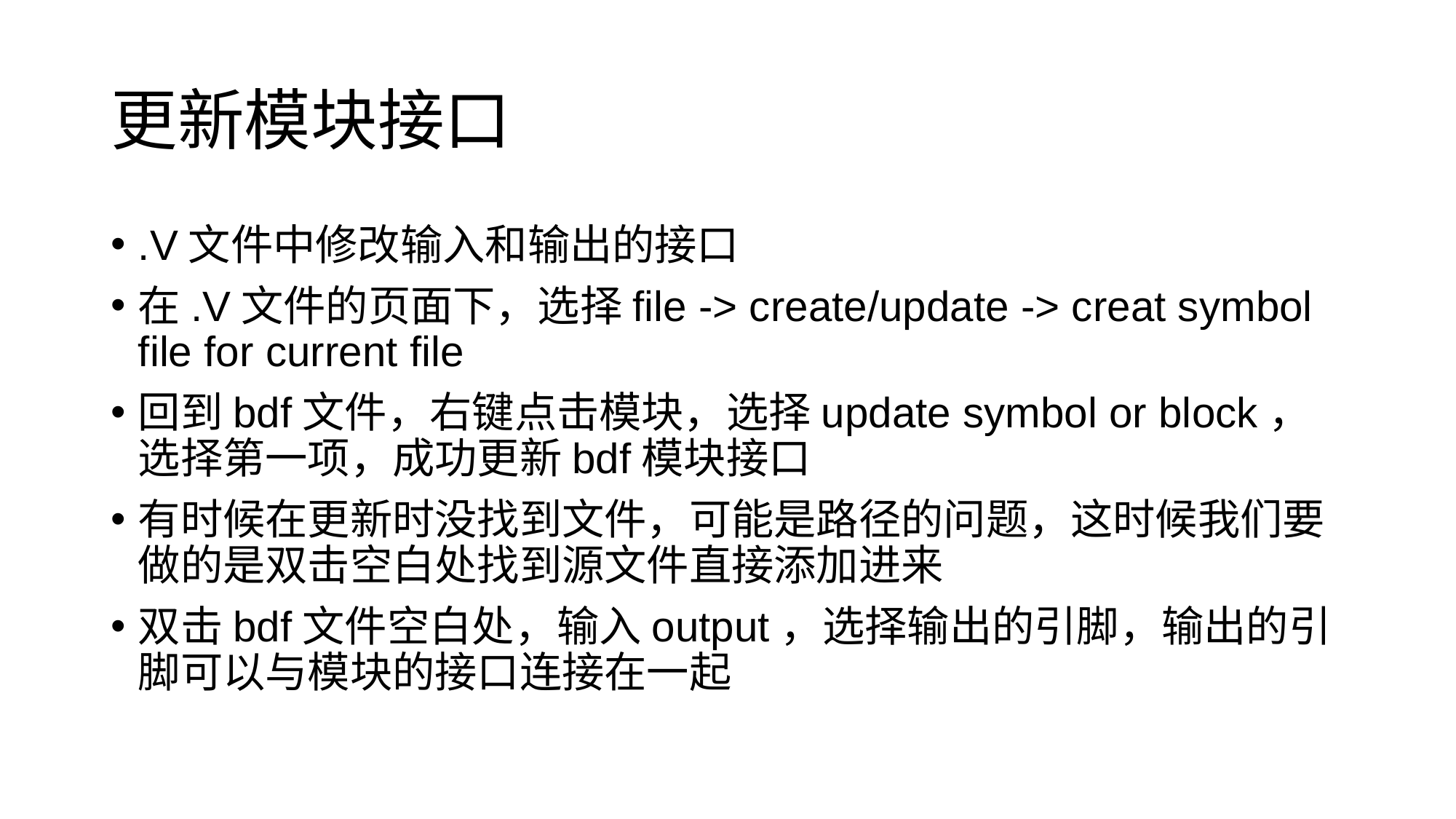

# 更新模块接口
.V文件中修改输入和输出的接口
在.V文件的页面下，选择file -> create/update -> creat symbol file for current file
回到bdf文件，右键点击模块，选择update symbol or block，选择第一项，成功更新bdf模块接口
有时候在更新时没找到文件，可能是路径的问题，这时候我们要做的是双击空白处找到源文件直接添加进来
双击bdf文件空白处，输入output，选择输出的引脚，输出的引脚可以与模块的接口连接在一起